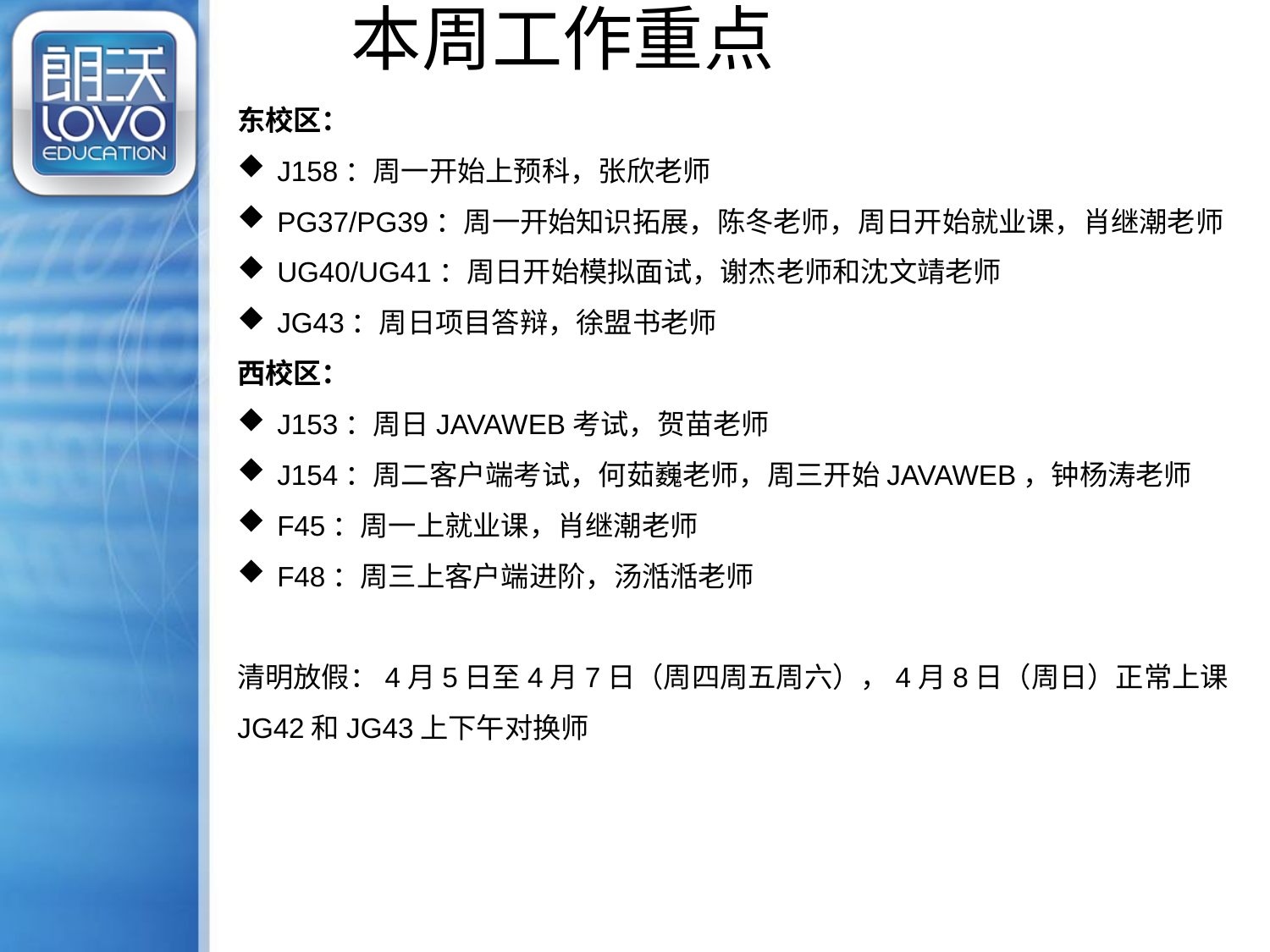

本周工作重点
东校区：
J158：周一开始上预科，张欣老师
PG37/PG39：周一开始知识拓展，陈冬老师，周日开始就业课，肖继潮老师
UG40/UG41：周日开始模拟面试，谢杰老师和沈文靖老师
JG43：周日项目答辩，徐盟书老师
西校区：
J153：周日JAVAWEB考试，贺苗老师
J154：周二客户端考试，何茹巍老师，周三开始JAVAWEB，钟杨涛老师
F45：周一上就业课，肖继潮老师
F48：周三上客户端进阶，汤湉湉老师

清明放假：4月5日至4月7日（周四周五周六），4月8日（周日）正常上课
JG42和JG43上下午对换师